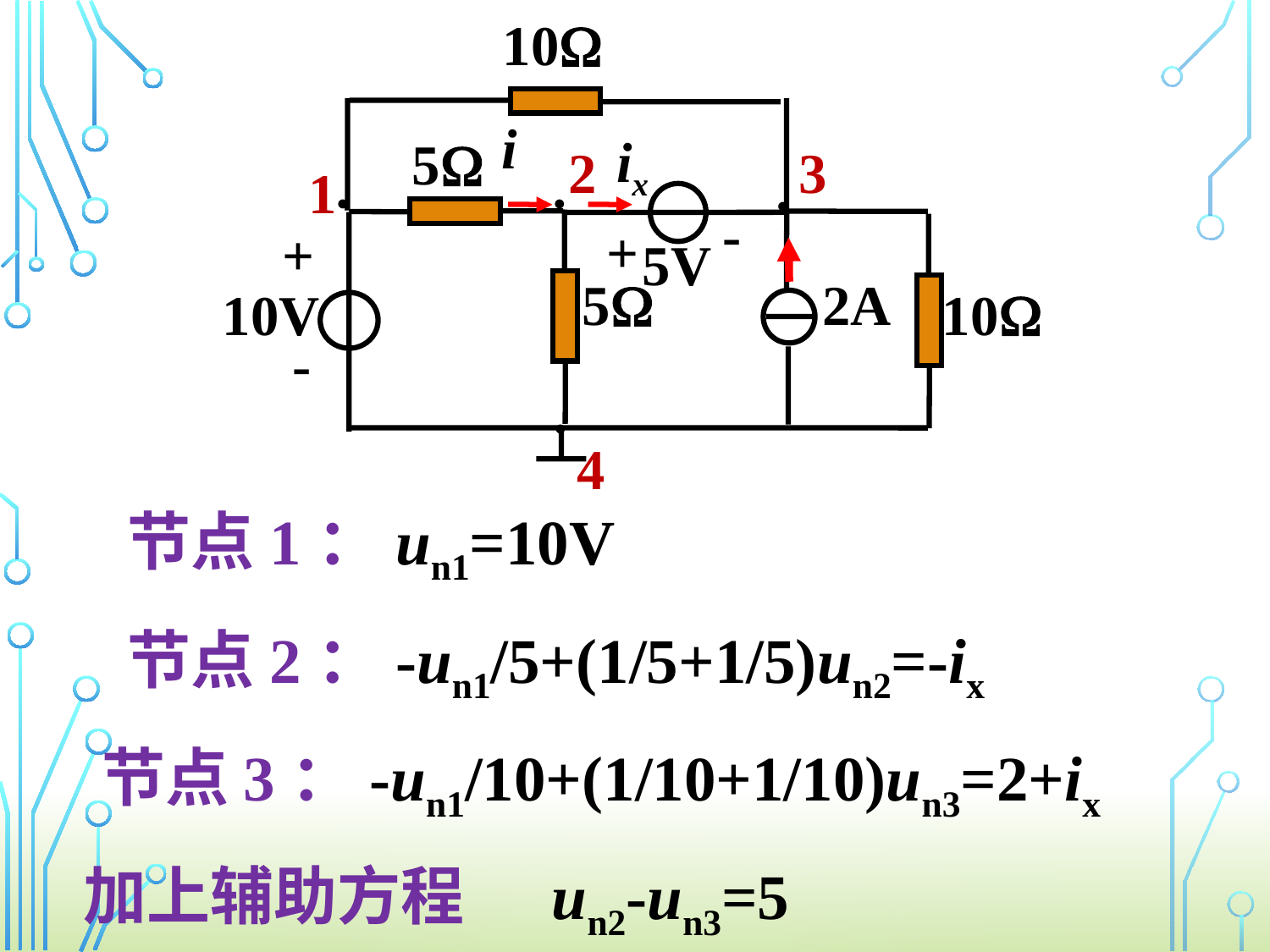

10Ω

i
ix
5Ω
●
●

●
-
+
+
5V

2A
5Ω
10Ω
10V
-
●
2
3
1
4

  节点1：un1=10V
  节点2：-un1/5+(1/5+1/5)un2=-ix
节点3：-un1/10+(1/10+1/10)un3=2+ix
加上辅助方程     un2-un3=5